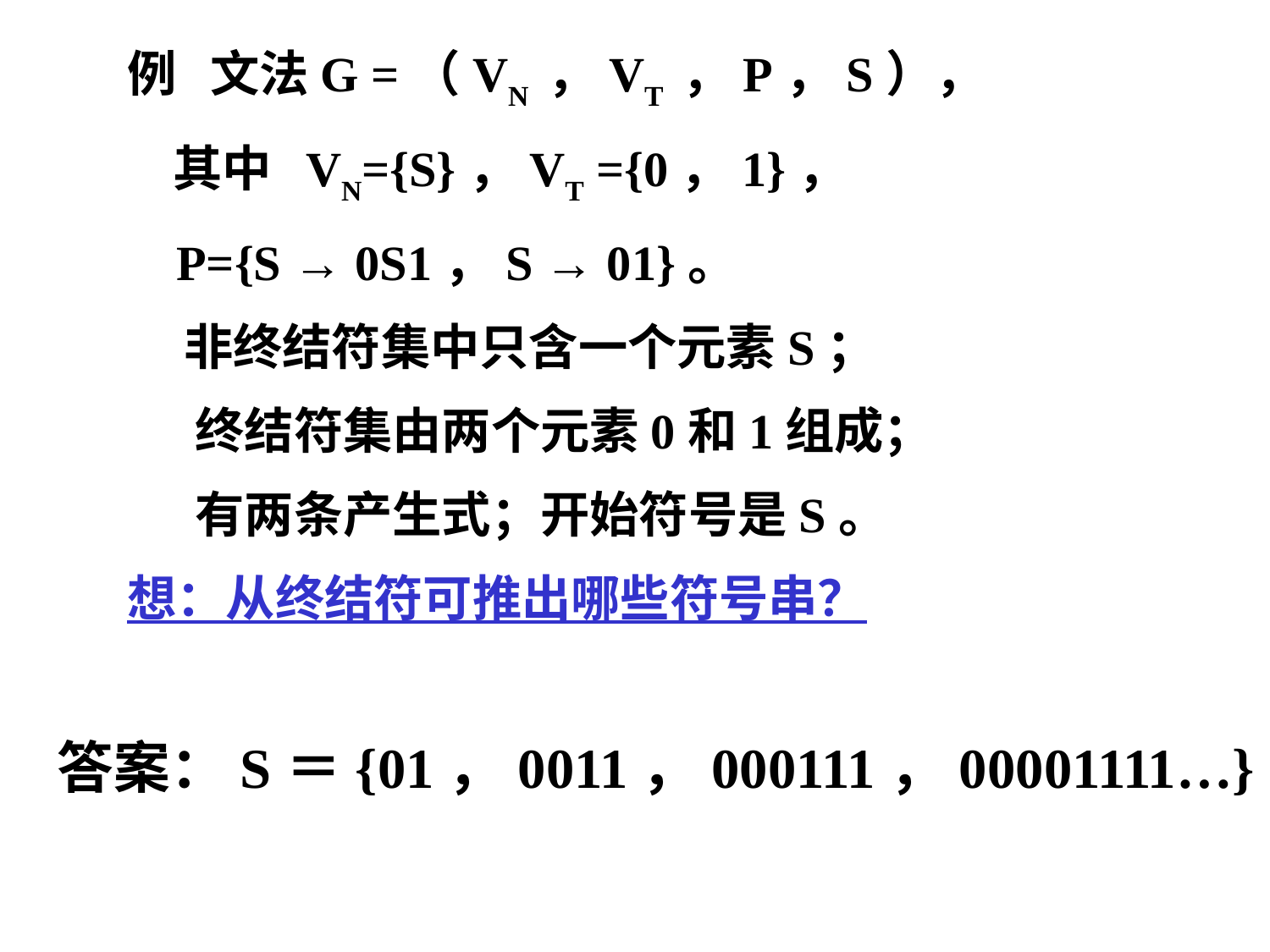

例   文法G =（VN ，VT ，P，S），
   其中  VN={S}，VT ={0，1}，
    P={S → 0S1，S → 01}。
    非终结符集中只含一个元素S；
     终结符集由两个元素0和1组成；
     有两条产生式；开始符号是S。
想：从终结符可推出哪些符号串？
答案：S＝{01，0011，000111，00001111…}